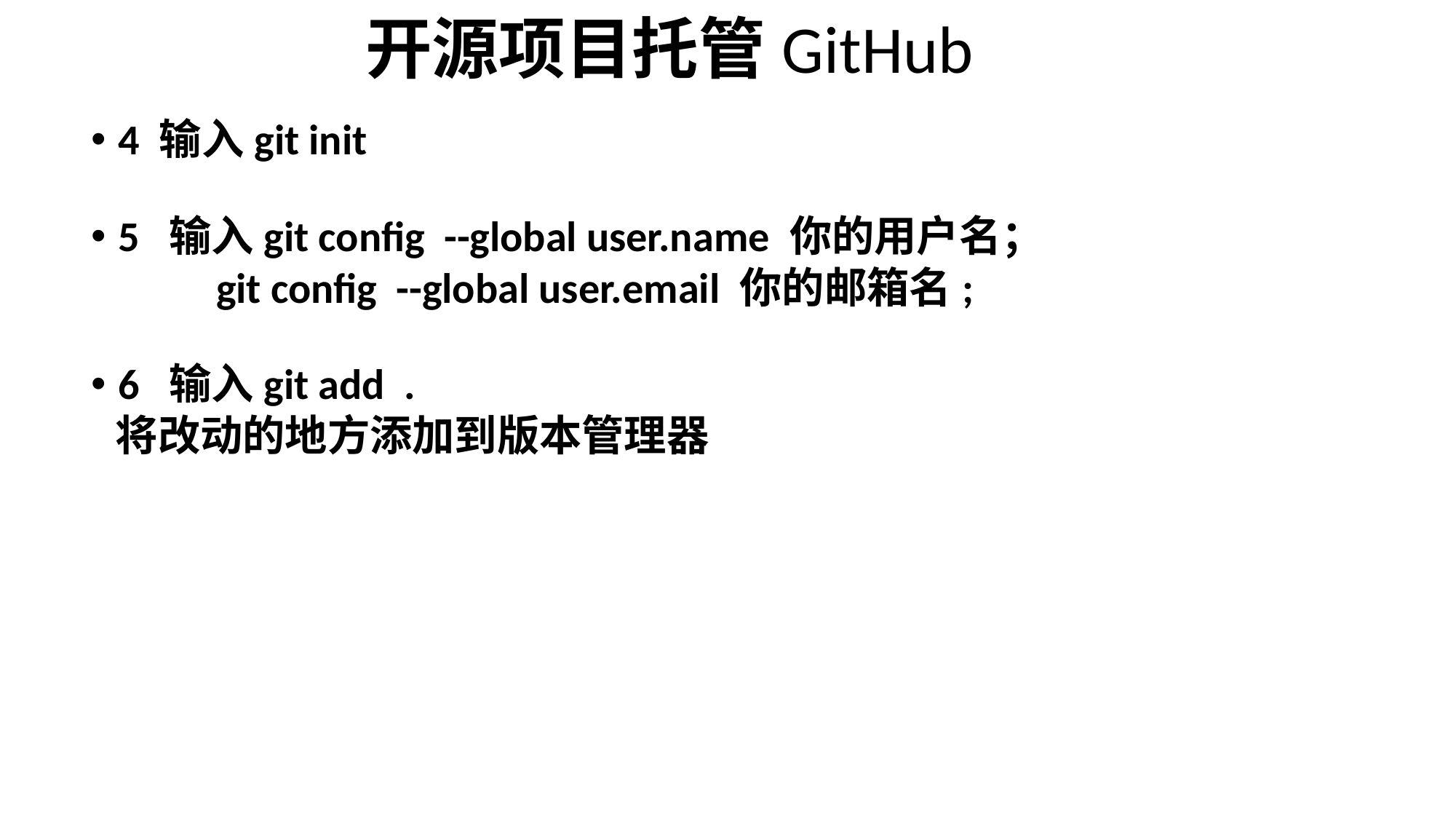

开源项目托管GitHub

4 输入git init

5  输入git config  --global user.name 你的用户名；
             git config  --global user.email 你的邮箱名;

6  输入git add  .
 将改动的地方添加到版本管理器